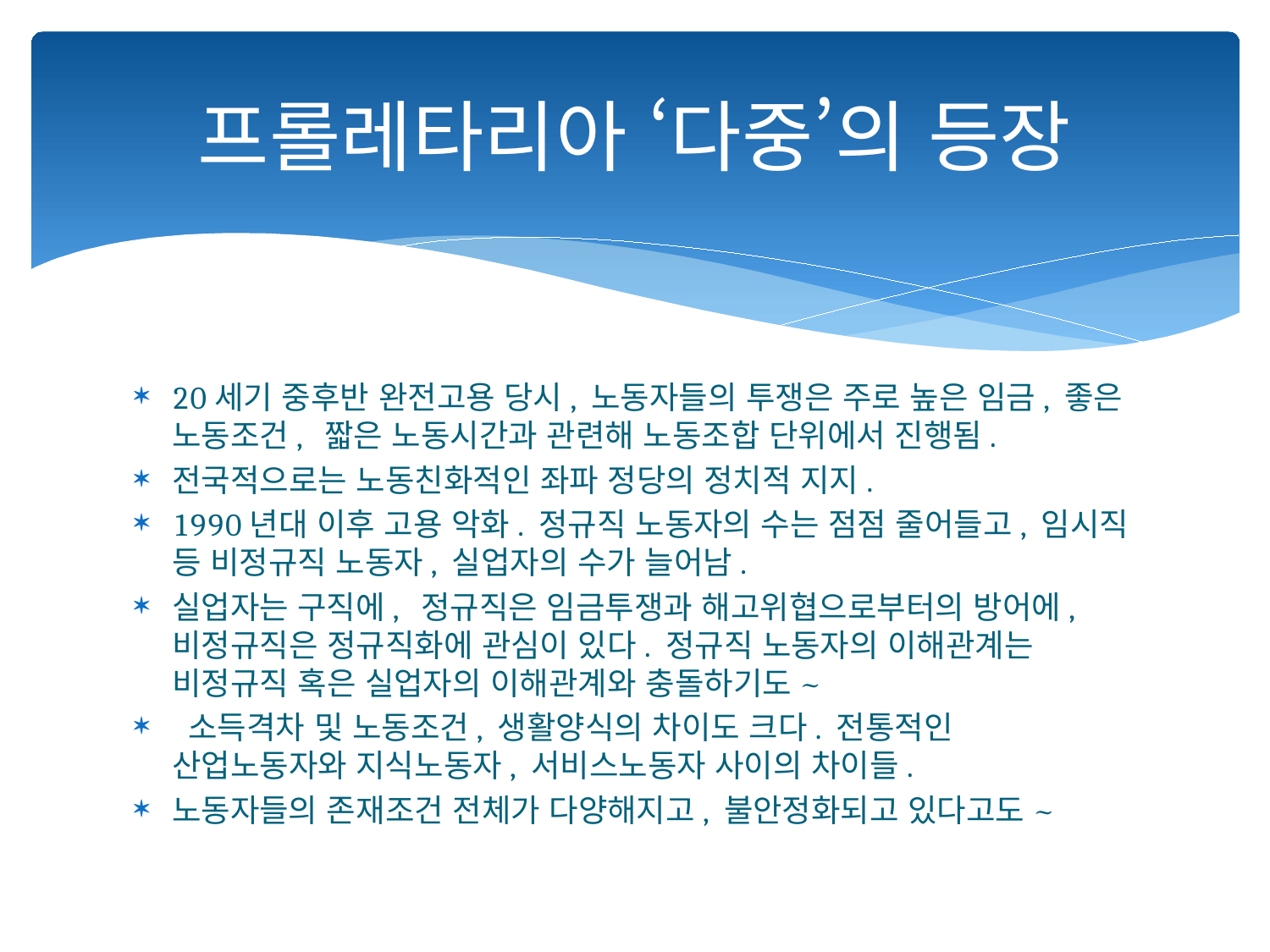

# 프롤레타리아 ‘다중’의 등장
20세기 중후반 완전고용 당시, 노동자들의 투쟁은 주로 높은 임금, 좋은 노동조건,  짧은 노동시간과 관련해 노동조합 단위에서 진행됨.
전국적으로는 노동친화적인 좌파 정당의 정치적 지지.
1990년대 이후 고용 악화. 정규직 노동자의 수는 점점 줄어들고, 임시직 등 비정규직 노동자, 실업자의 수가 늘어남.
실업자는 구직에,  정규직은 임금투쟁과 해고위협으로부터의 방어에, 비정규직은 정규직화에 관심이 있다. 정규직 노동자의 이해관계는 비정규직 혹은 실업자의 이해관계와 충돌하기도~
 소득격차 및 노동조건, 생활양식의 차이도 크다. 전통적인 산업노동자와 지식노동자, 서비스노동자 사이의 차이들.
노동자들의 존재조건 전체가 다양해지고, 불안정화되고 있다고도~